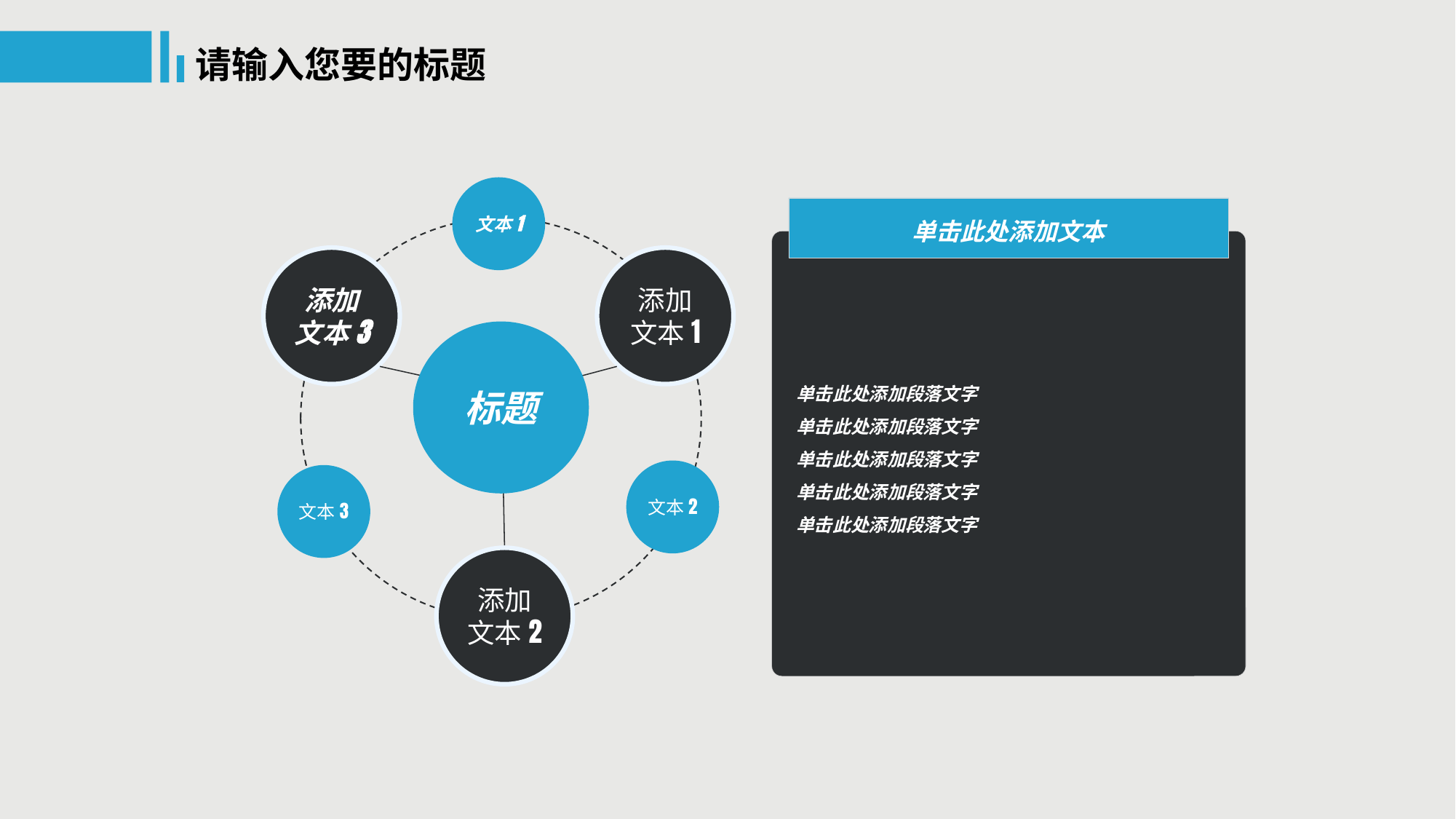

请输入您要的标题

文本1
单击此处添加文本

单击此处添加段落文字
单击此处添加段落文字
单击此处添加段落文字
单击此处添加段落文字
单击此处添加段落文字
添加文本3
添加文本1
标题

文本2
文本3

添加文本2